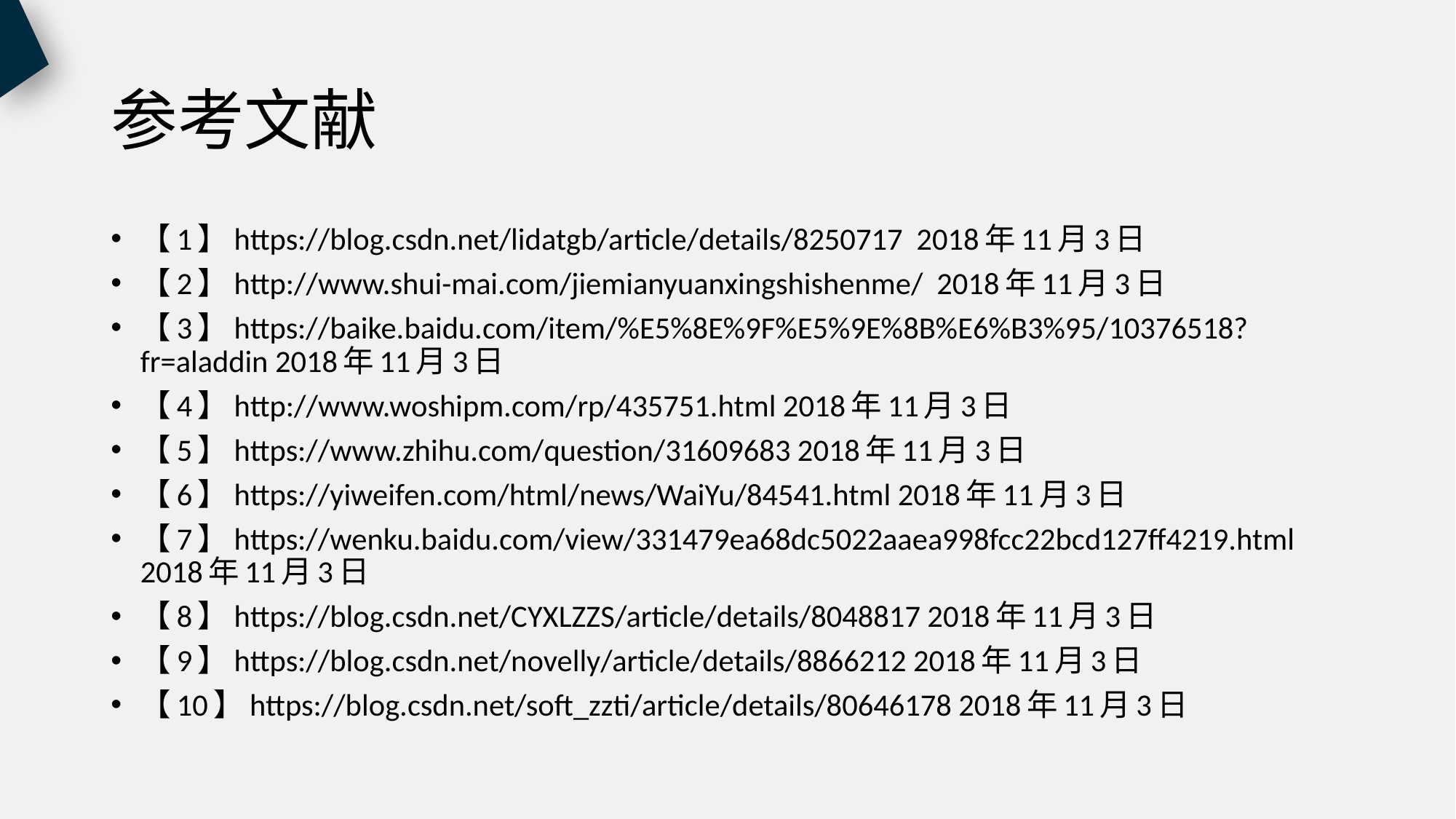

# 参考文献
【1】https://blog.csdn.net/lidatgb/article/details/8250717  2018年11月3日
【2】http://www.shui-mai.com/jiemianyuanxingshishenme/  2018年11月3日
【3】https://baike.baidu.com/item/%E5%8E%9F%E5%9E%8B%E6%B3%95/10376518?fr=aladdin 2018年11月3日
【4】http://www.woshipm.com/rp/435751.html 2018年11月3日
【5】https://www.zhihu.com/question/31609683 2018年11月3日
【6】https://yiweifen.com/html/news/WaiYu/84541.html 2018年11月3日
【7】https://wenku.baidu.com/view/331479ea68dc5022aaea998fcc22bcd127ff4219.html 2018年11月3日
【8】https://blog.csdn.net/CYXLZZS/article/details/8048817 2018年11月3日
【9】https://blog.csdn.net/novelly/article/details/8866212 2018年11月3日
【10】https://blog.csdn.net/soft_zzti/article/details/80646178 2018年11月3日